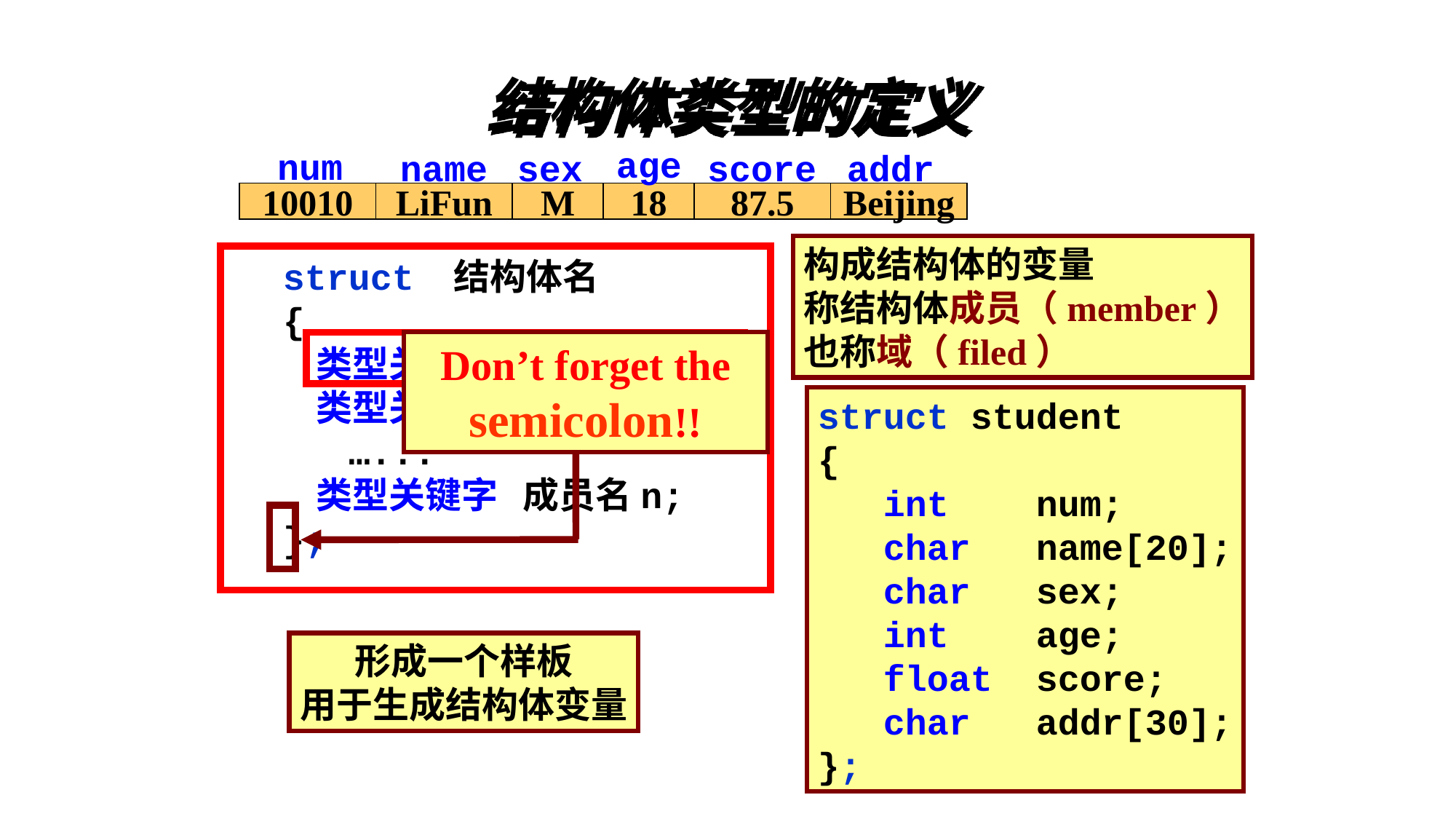

结构体类型的定义
age
num
name
sex
score
addr
10010
LiFun
M
18
87.5
Beijing
构成结构体的变量
称结构体成员（member）
也称域（filed）

struct  结构体名
{
   类型关键字   成员名1;
   类型关键字   成员名2;
   …...
   类型关键字   成员名n;
};
Don’t forget the semicolon!!

struct student
{
   int    num;
   char   name[20];
   char   sex;
   int    age;
   float  score;
   char   addr[30];
};
形成一个样板
用于生成结构体变量